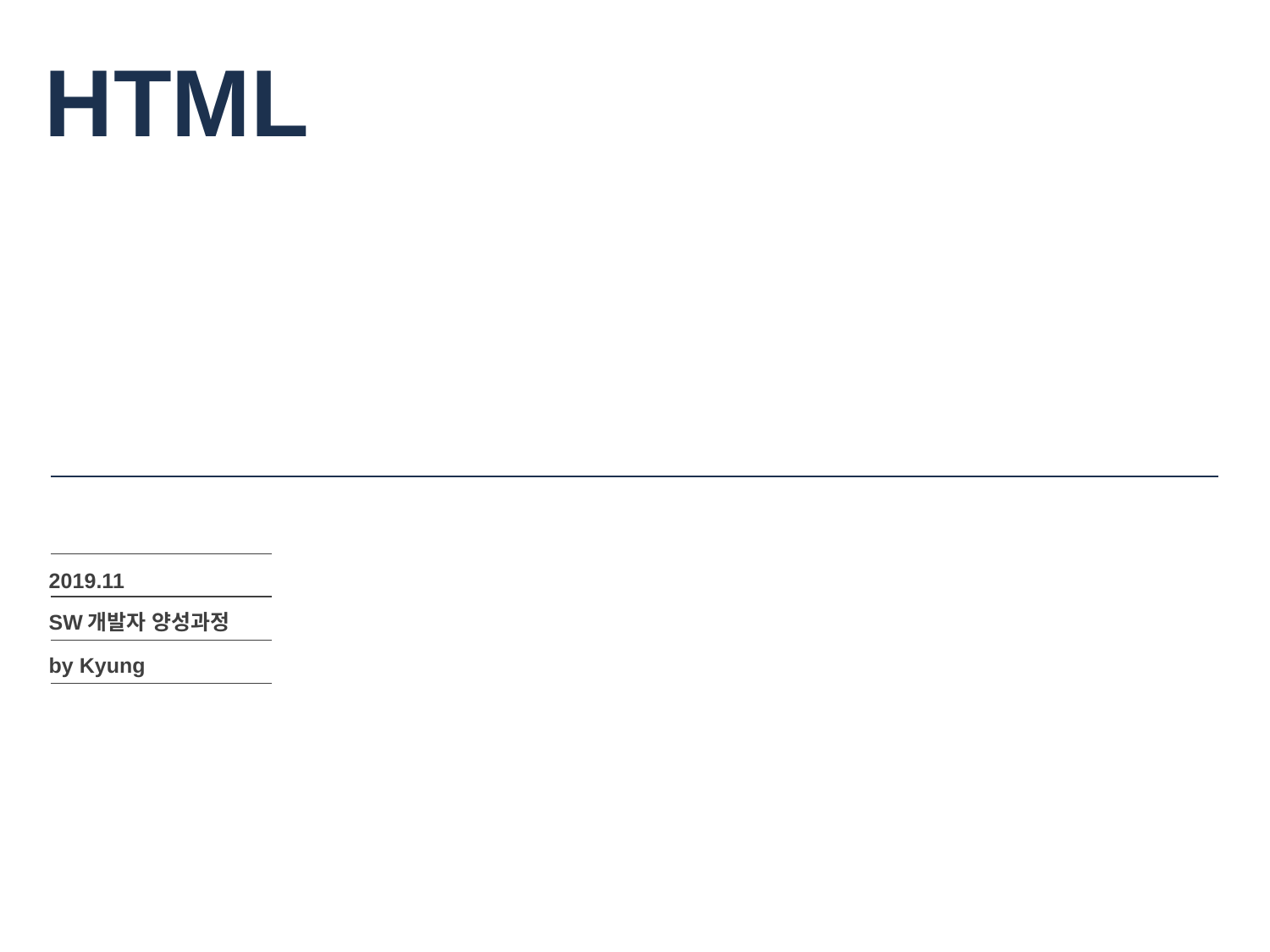

# HTML
2019.11
SW개발자 양성과정
by Kyung